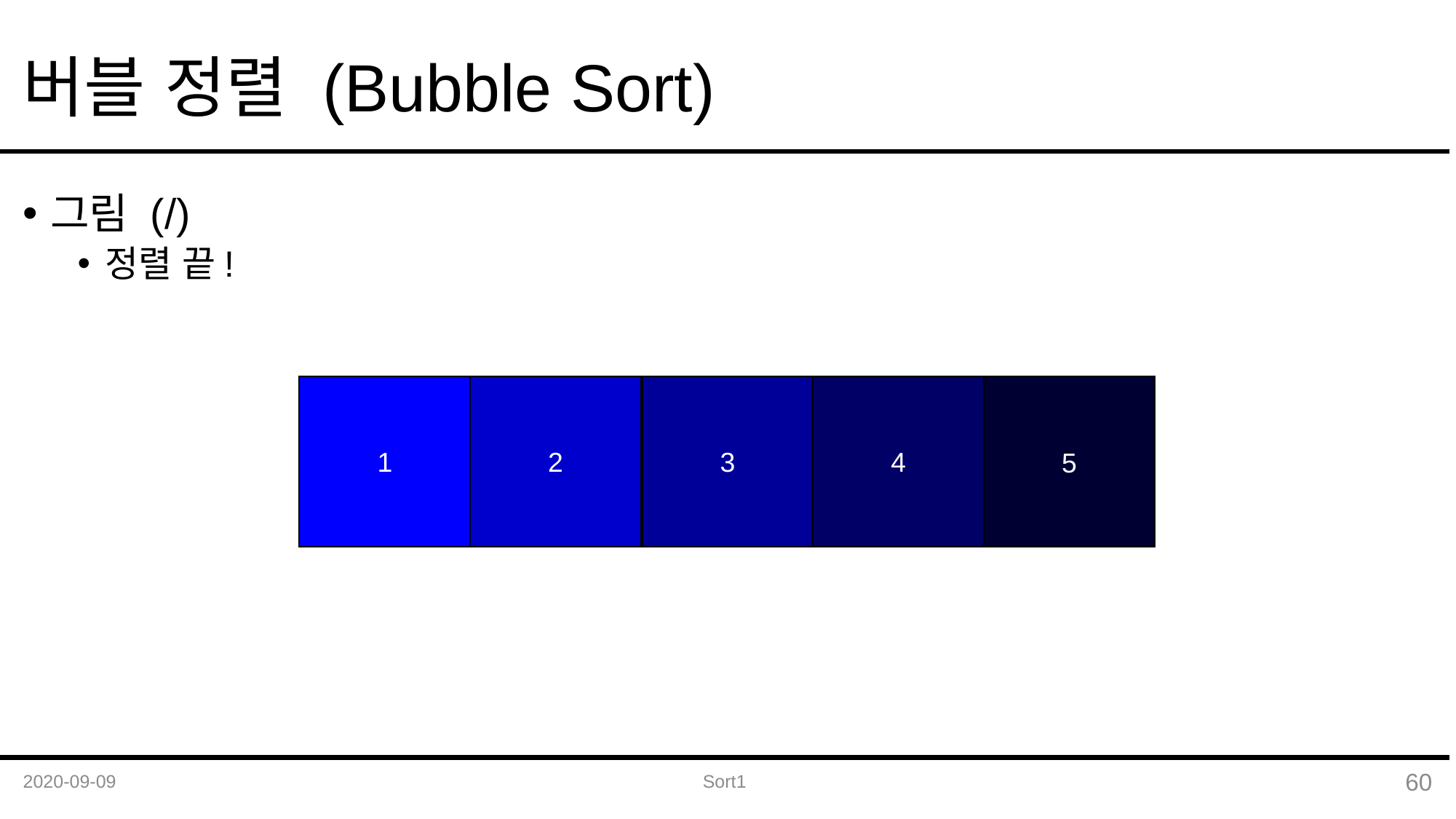

# 버블 정렬 (Bubble Sort)
그림 (/)
정렬 끝!
1
2
3
4

5
2020-09-09
Sort1
60